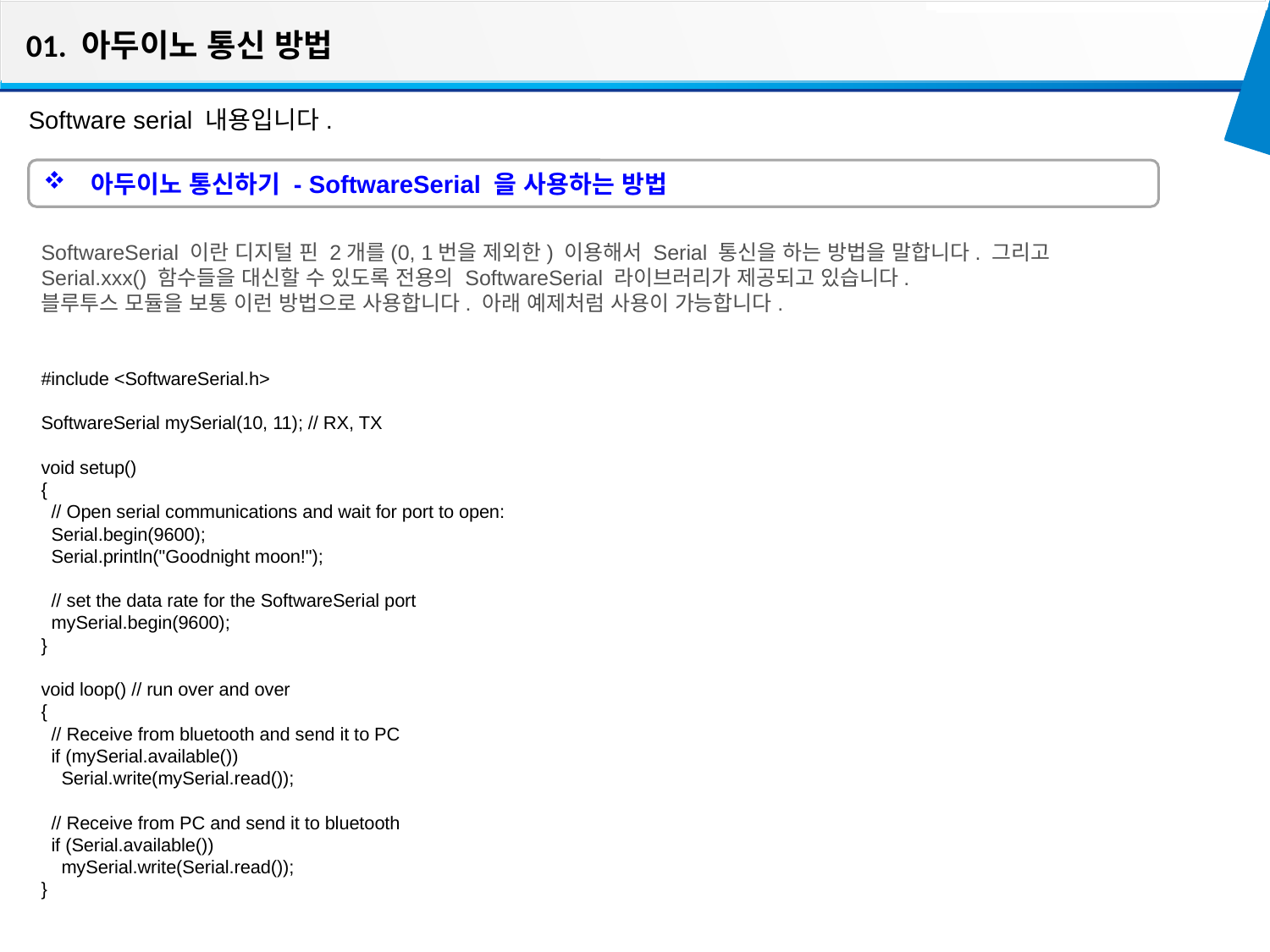

01. 아두이노 통신 방법

Software serial 내용입니다.
아두이노 통신하기 - SoftwareSerial 을 사용하는 방법
SoftwareSerial 이란 디지털 핀 2개를(0, 1번을 제외한) 이용해서 Serial 통신을 하는 방법을 말합니다. 그리고 Serial.xxx() 함수들을 대신할 수 있도록 전용의 SoftwareSerial 라이브러리가 제공되고 있습니다.
블루투스 모듈을 보통 이런 방법으로 사용합니다. 아래 예제처럼 사용이 가능합니다.

#include <SoftwareSerial.h>

SoftwareSerial mySerial(10, 11); // RX, TX

void setup()
{
  // Open serial communications and wait for port to open:
  Serial.begin(9600);
  Serial.println("Goodnight moon!");

  // set the data rate for the SoftwareSerial port
  mySerial.begin(9600);
}

void loop() // run over and over
{
  // Receive from bluetooth and send it to PC
  if (mySerial.available())
    Serial.write(mySerial.read());

  // Receive from PC and send it to bluetooth
  if (Serial.available())
    mySerial.write(Serial.read());
}